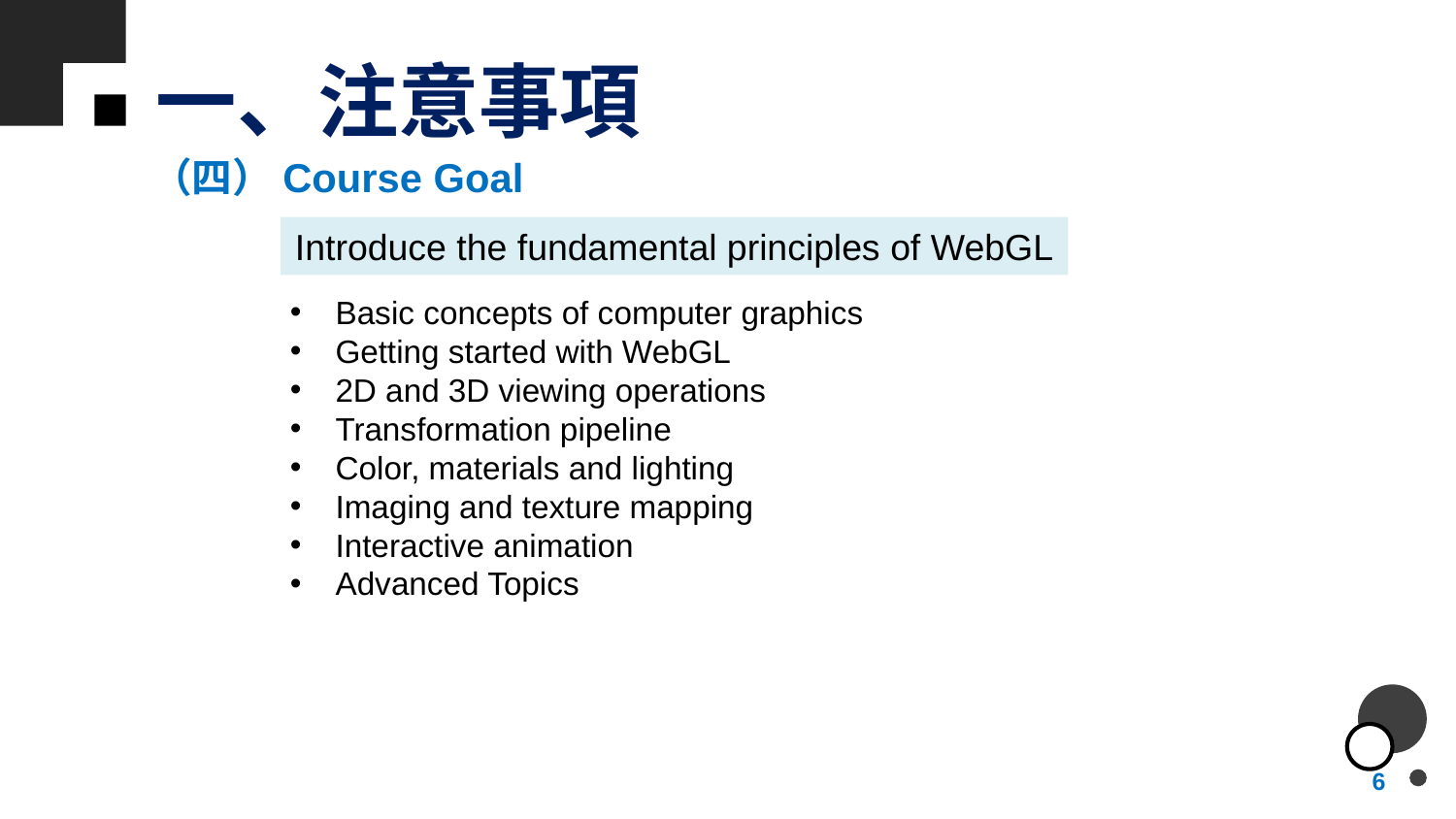

# 一、注意事項
（四）Course Goal
Introduce the fundamental principles of WebGL
Basic concepts of computer graphics
Getting started with WebGL
2D and 3D viewing operations
Transformation pipeline
Color, materials and lighting
Imaging and texture mapping
Interactive animation
Advanced Topics

6